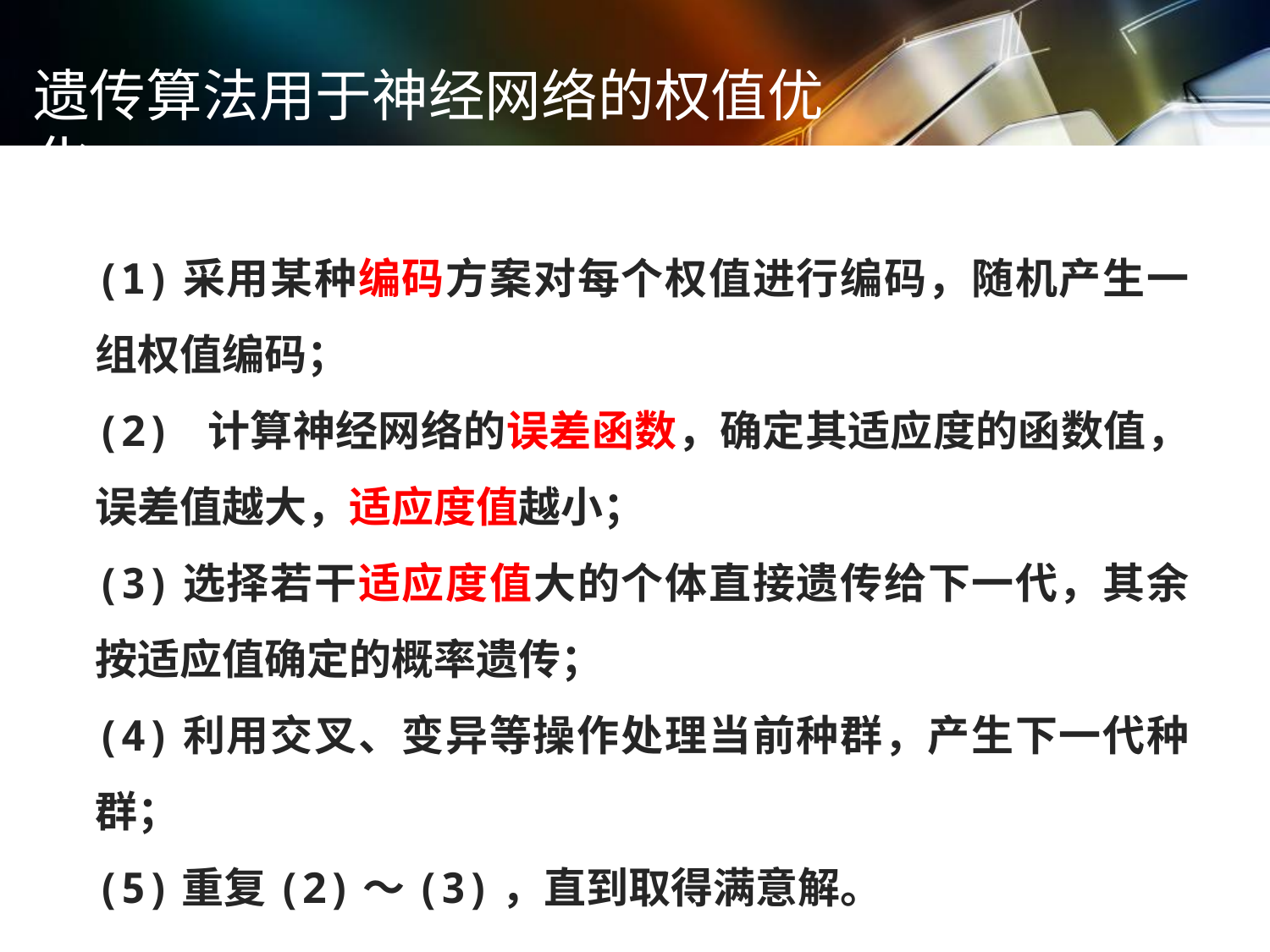

遗传算法用于神经网络的权值优化
(1)采用某种编码方案对每个权值进行编码，随机产生一组权值编码；
(2) 计算神经网络的误差函数，确定其适应度的函数值，误差值越大，适应度值越小；
(3)选择若干适应度值大的个体直接遗传给下一代，其余按适应值确定的概率遗传；
(4)利用交叉、变异等操作处理当前种群，产生下一代种群；
(5)重复(2)～(3)，直到取得满意解。